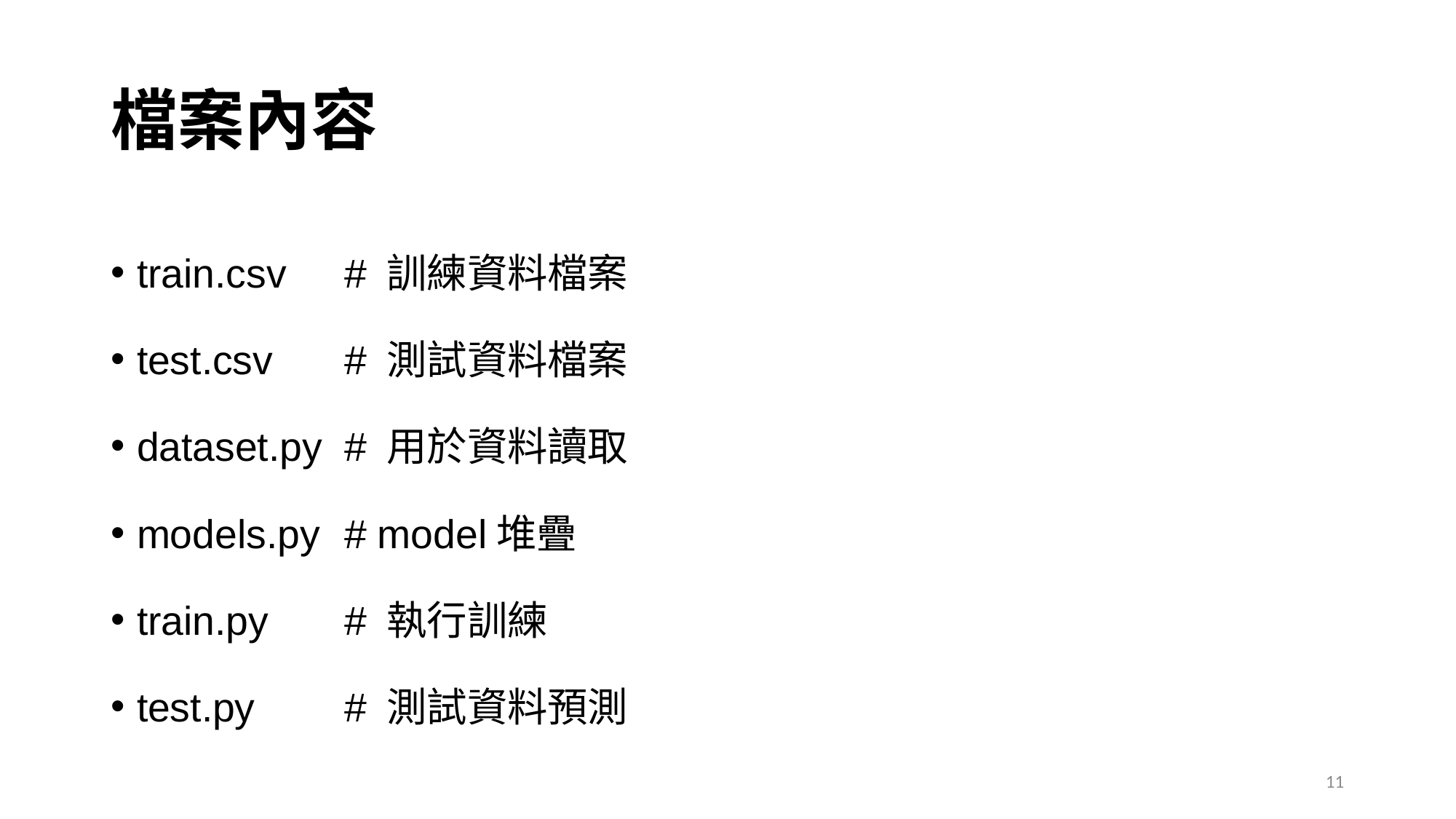

# 檔案內容
train.csv 			# 訓練資料檔案
test.csv 			# 測試資料檔案
dataset.py		# 用於資料讀取
models.py 		# model堆疊
train.py 			# 執行訓練
test.py			# 測試資料預測
11